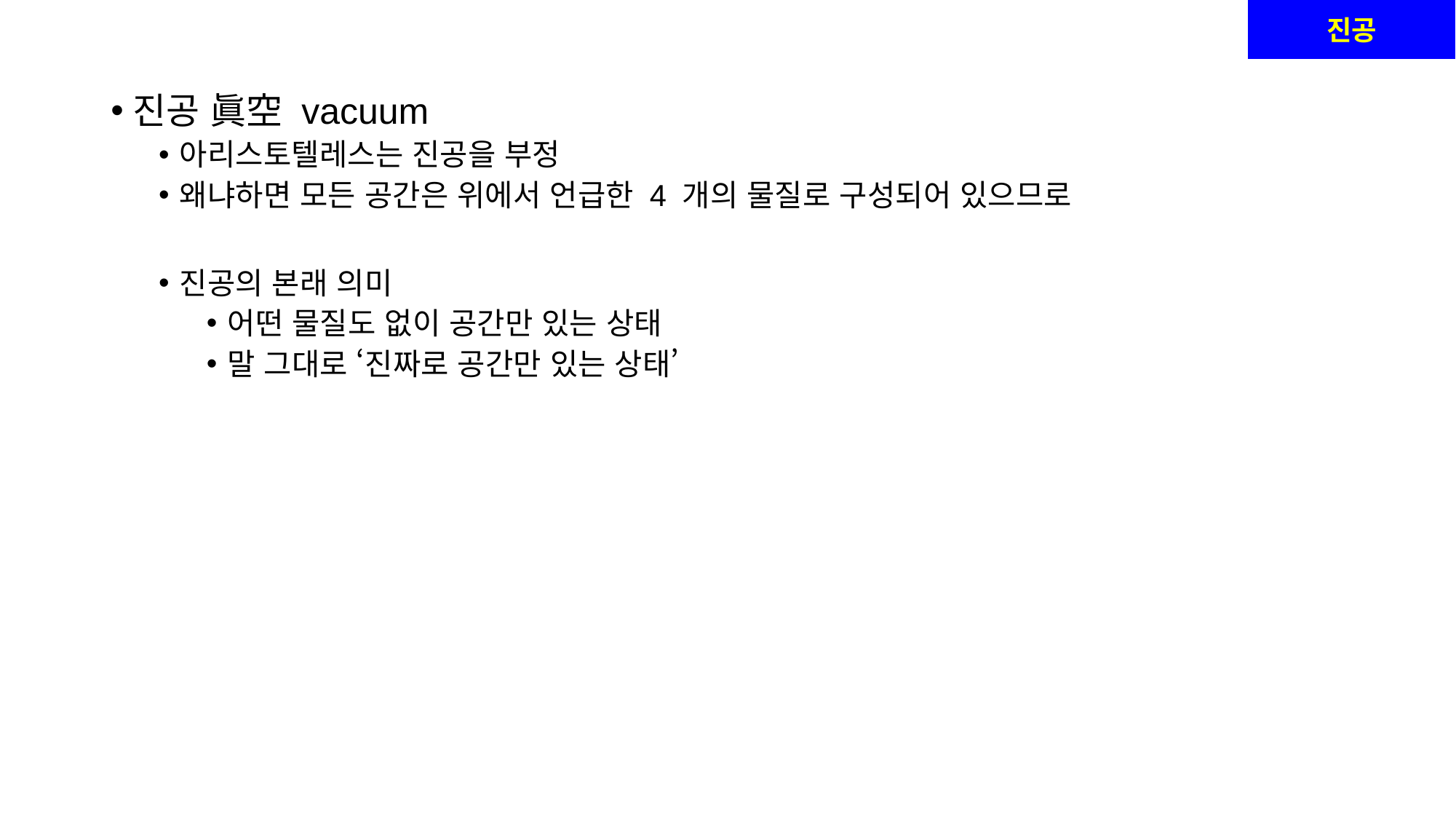

진공
진공 眞空 vacuum
아리스토텔레스는 진공을 부정
왜냐하면 모든 공간은 위에서 언급한 4 개의 물질로 구성되어 있으므로

진공의 본래 의미
어떤 물질도 없이 공간만 있는 상태
말 그대로 ‘진짜로 공간만 있는 상태’